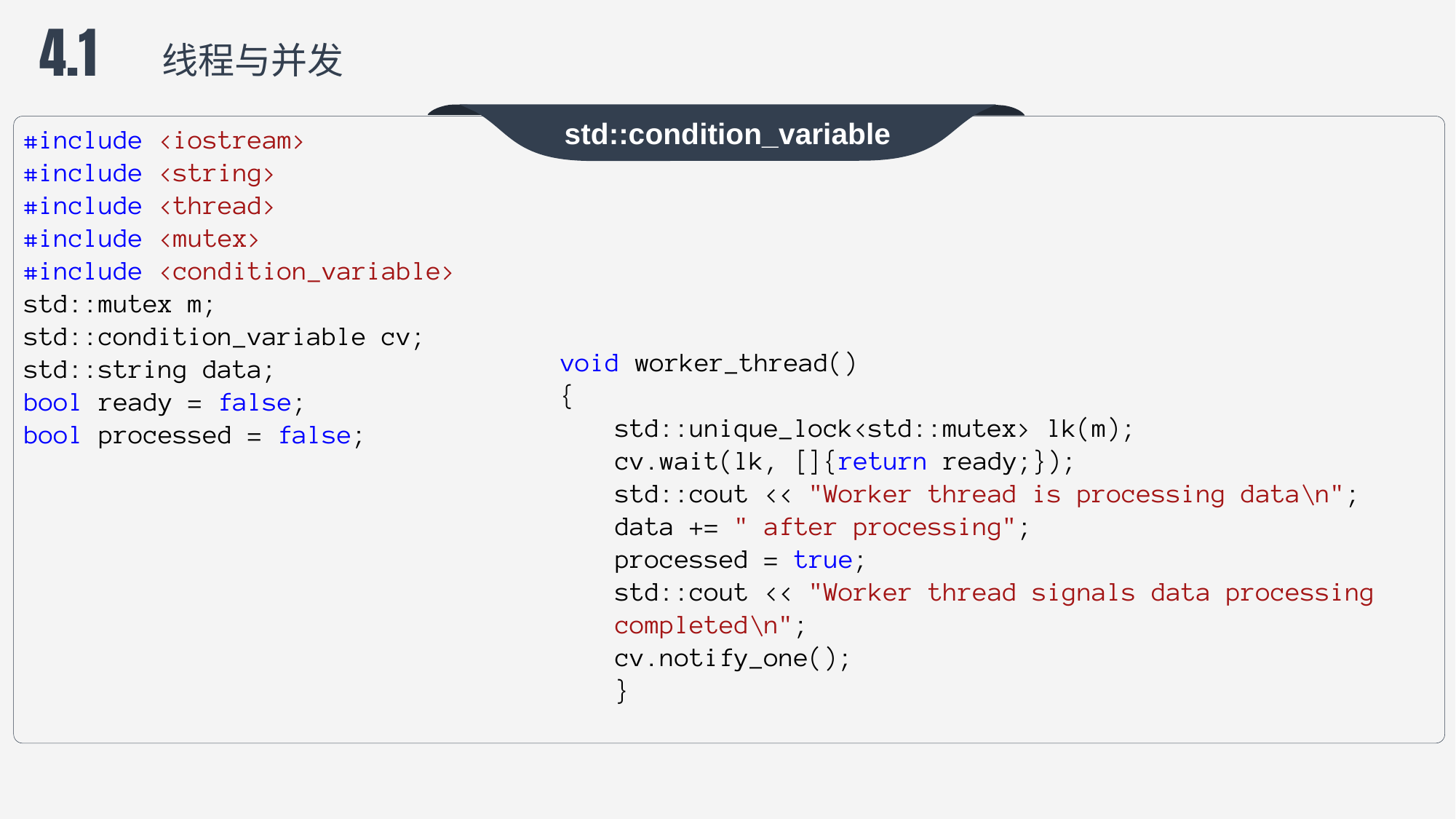

4.1
线程与并发

std::condition_variable

#include <iostream>
#include <string>
#include <thread>
#include <mutex>
#include <condition_variable>
std::mutex m;
std::condition_variable cv;
std::string data;
bool ready = false;
bool processed = false;
void worker_thread()
{
std::unique_lock<std::mutex> lk(m);
cv.wait(lk, []{return ready;});
std::cout << "Worker thread is processing data\n";
data += " after processing";
processed = true;
std::cout << "Worker thread signals data processing completed\n";
cv.notify_one();
}